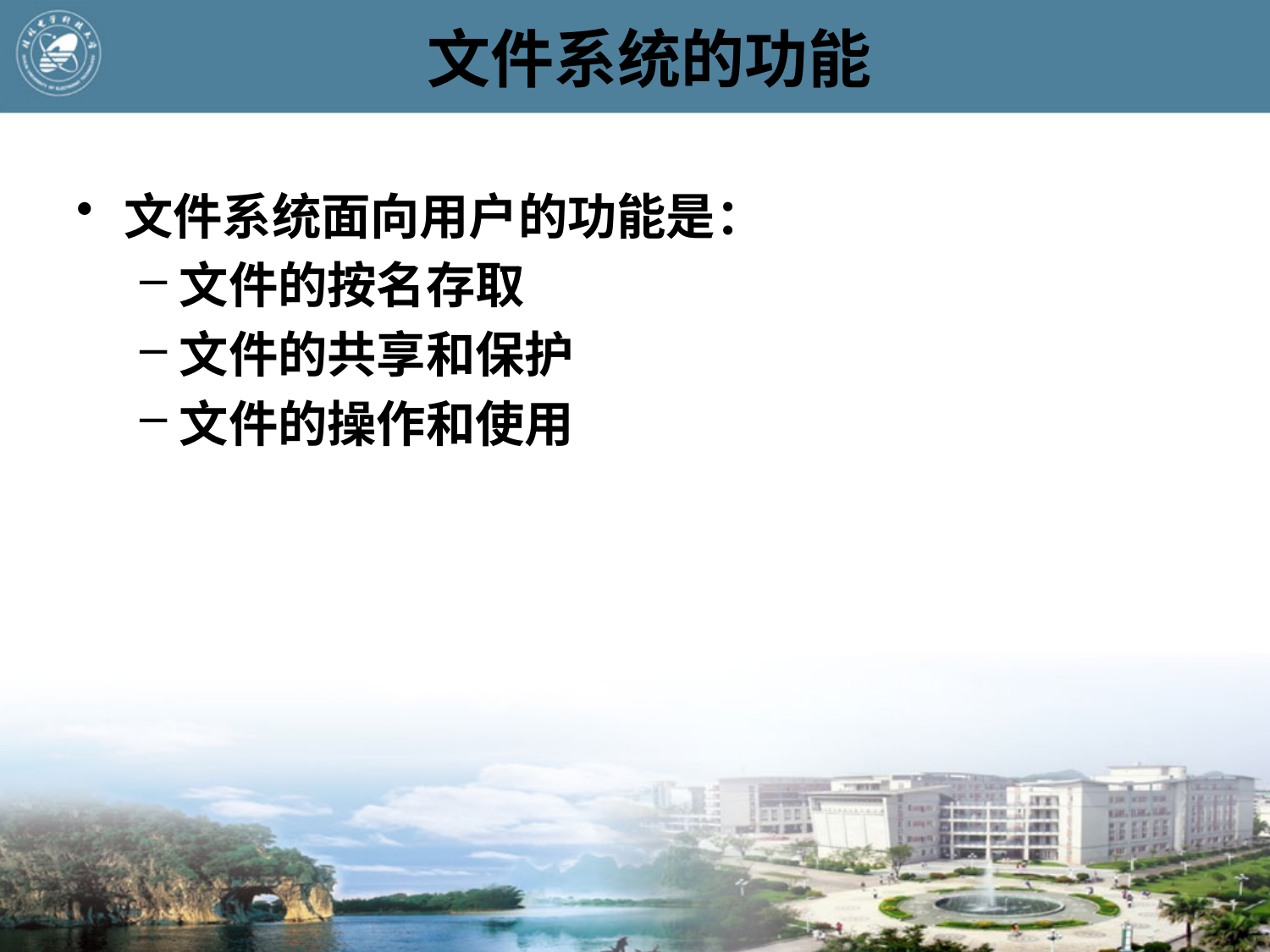

# 文件系统的功能
文件系统面向用户的功能是：
文件的按名存取
文件的共享和保护
文件的操作和使用